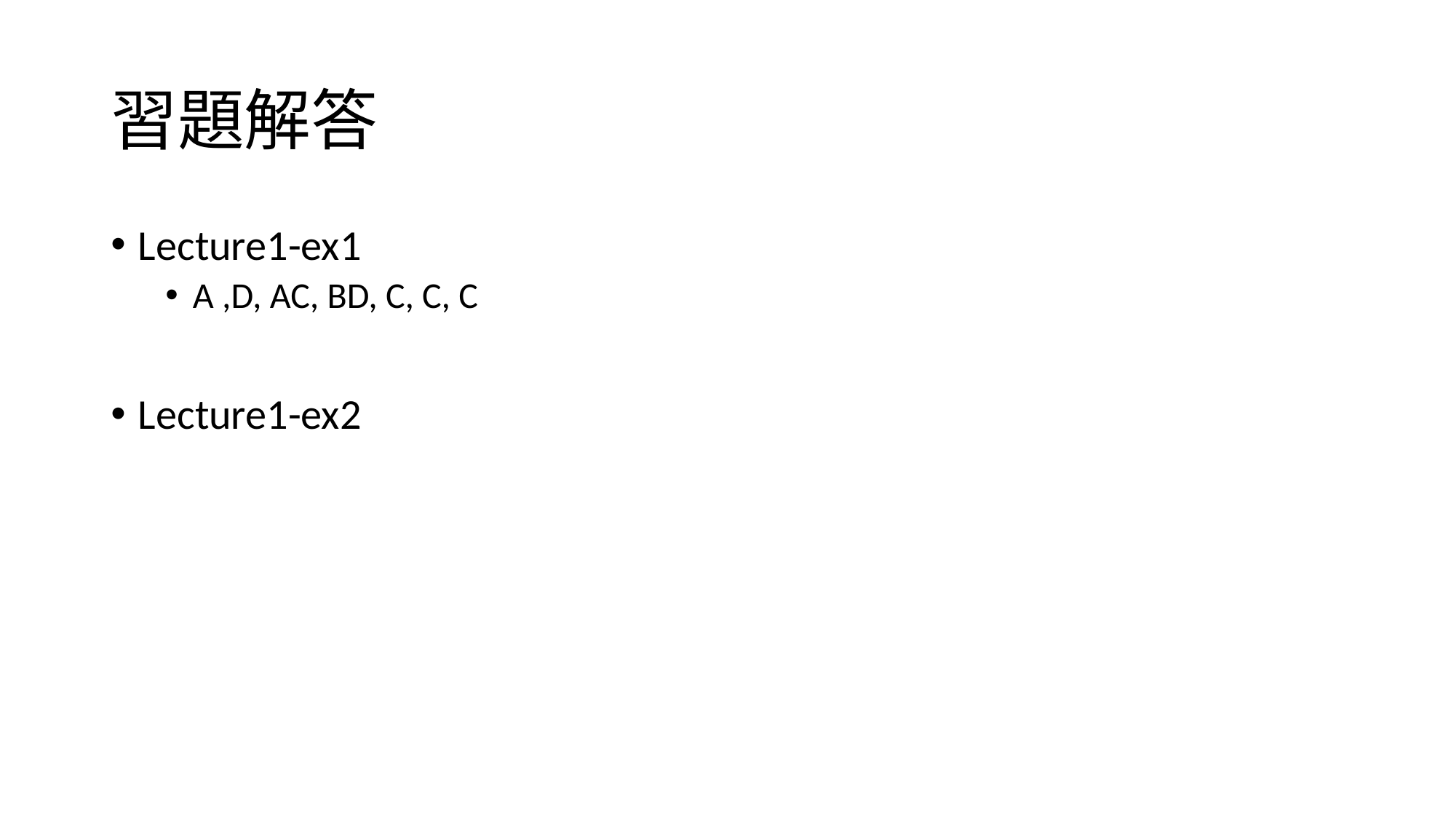

# 習題解答
Lecture1-ex1
A ,D, AC, BD, C, C, C

Lecture1-ex2